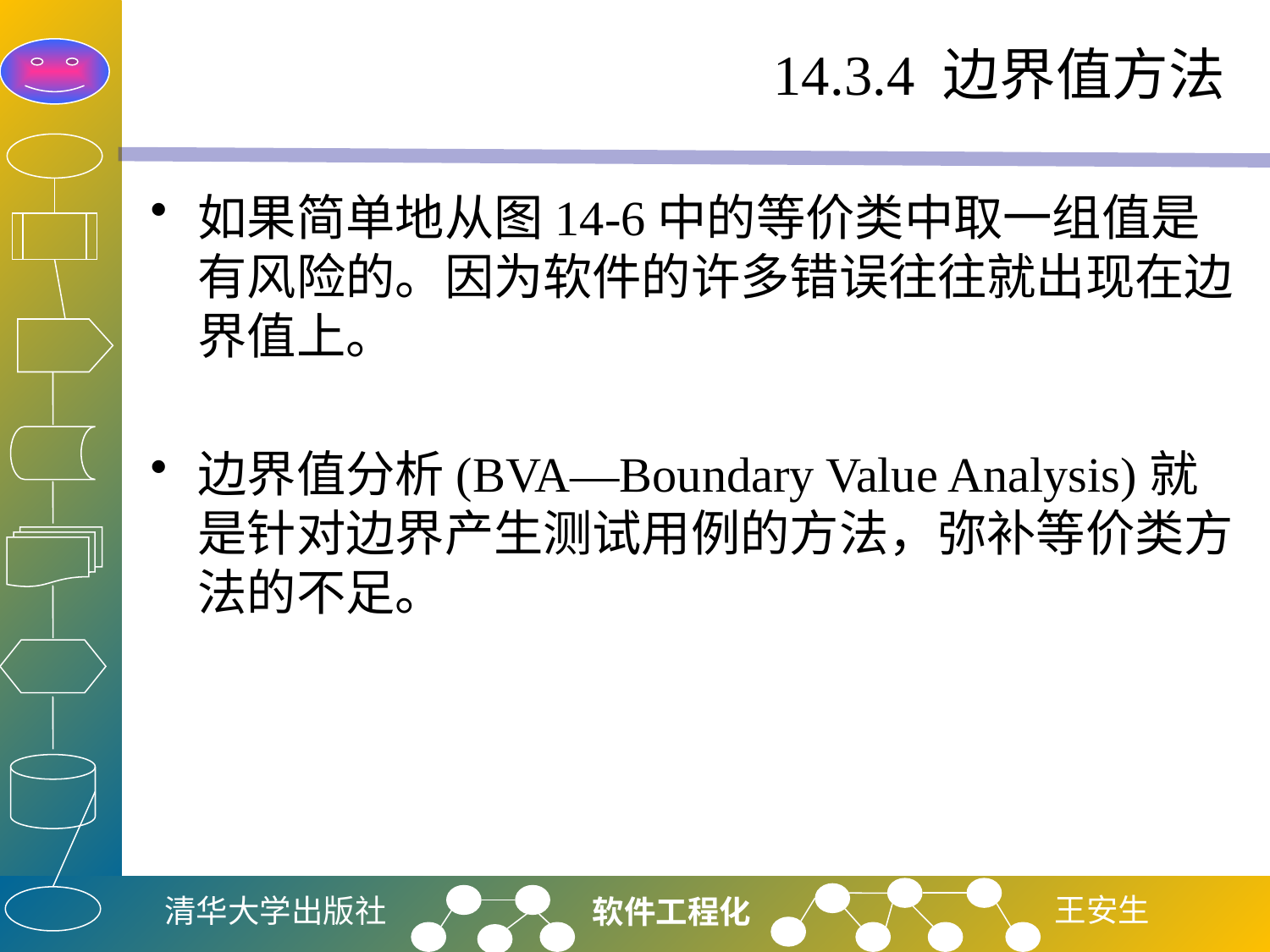

# 14.3.4 边界值方法
如果简单地从图14-6中的等价类中取一组值是有风险的。因为软件的许多错误往往就出现在边界值上。

边界值分析(BVA—Boundary Value Analysis)就是针对边界产生测试用例的方法，弥补等价类方法的不足。